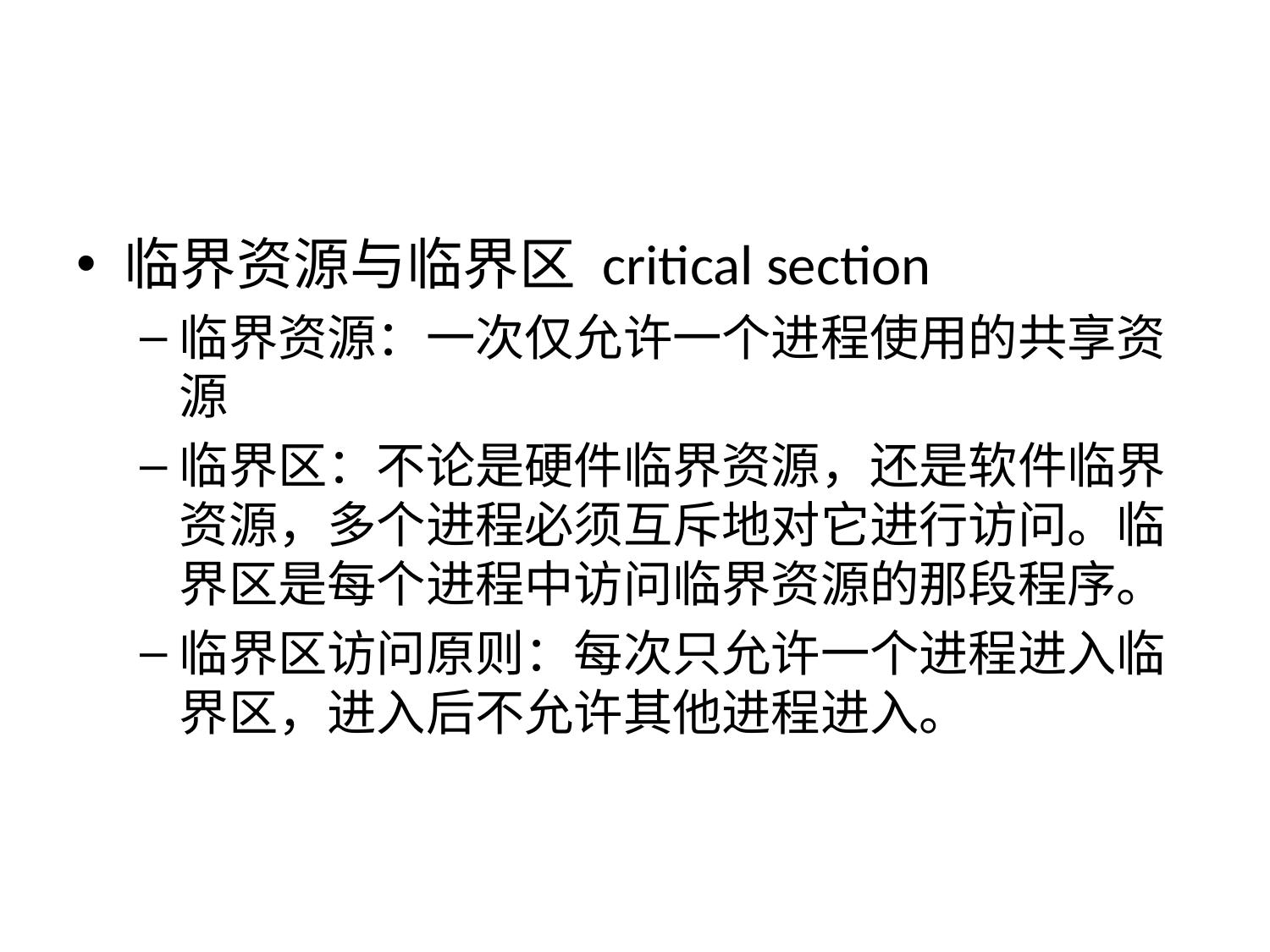

#
临界资源与临界区 critical section
临界资源：一次仅允许一个进程使用的共享资源
临界区：不论是硬件临界资源，还是软件临界资源，多个进程必须互斥地对它进行访问。临界区是每个进程中访问临界资源的那段程序。
临界区访问原则：每次只允许一个进程进入临界区，进入后不允许其他进程进入。